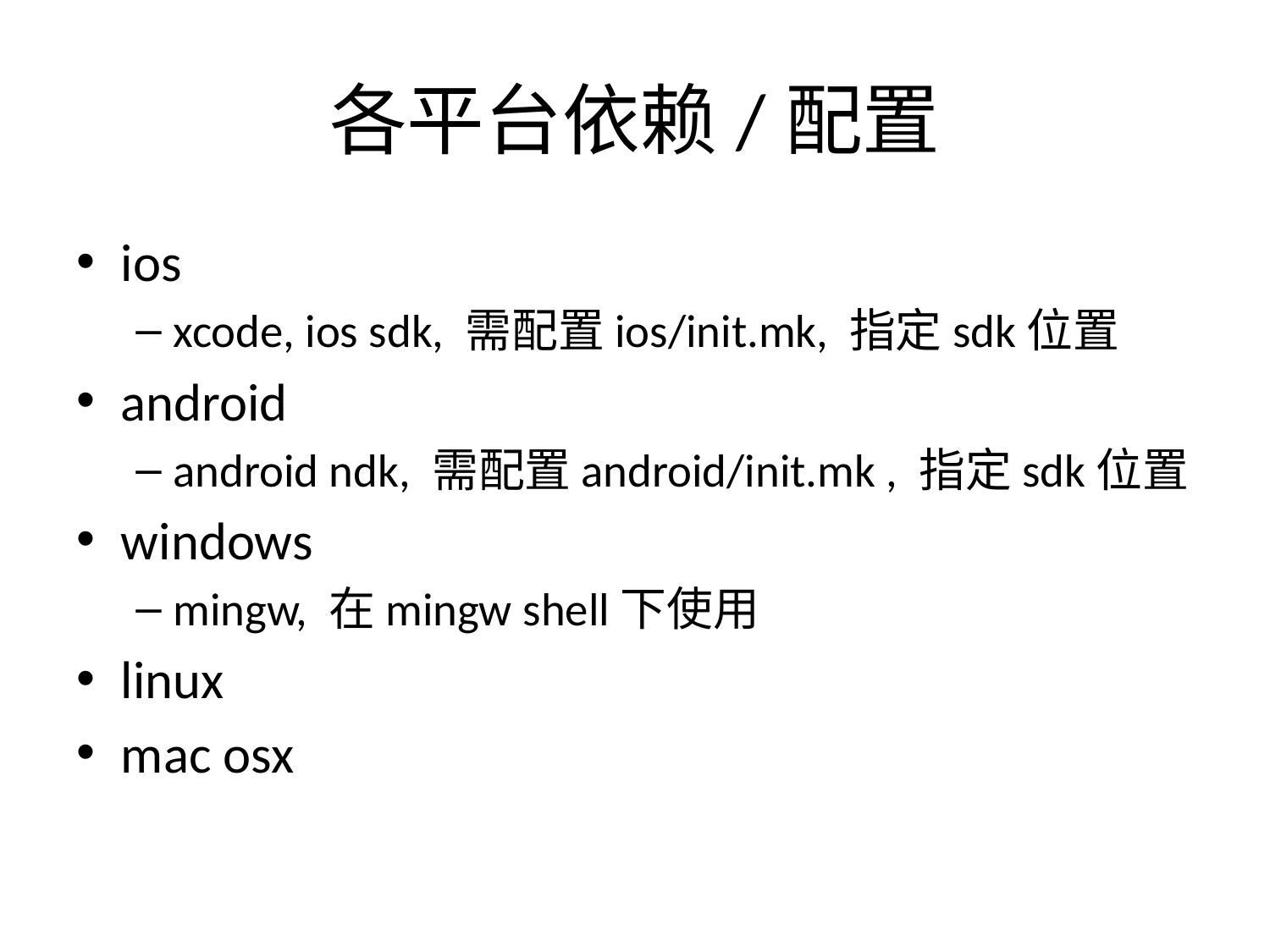

# 各平台依赖/配置
ios
xcode, ios sdk, 需配置ios/init.mk, 指定sdk位置
android
android ndk, 需配置android/init.mk , 指定sdk位置
windows
mingw, 在mingw shell下使用
linux
mac osx